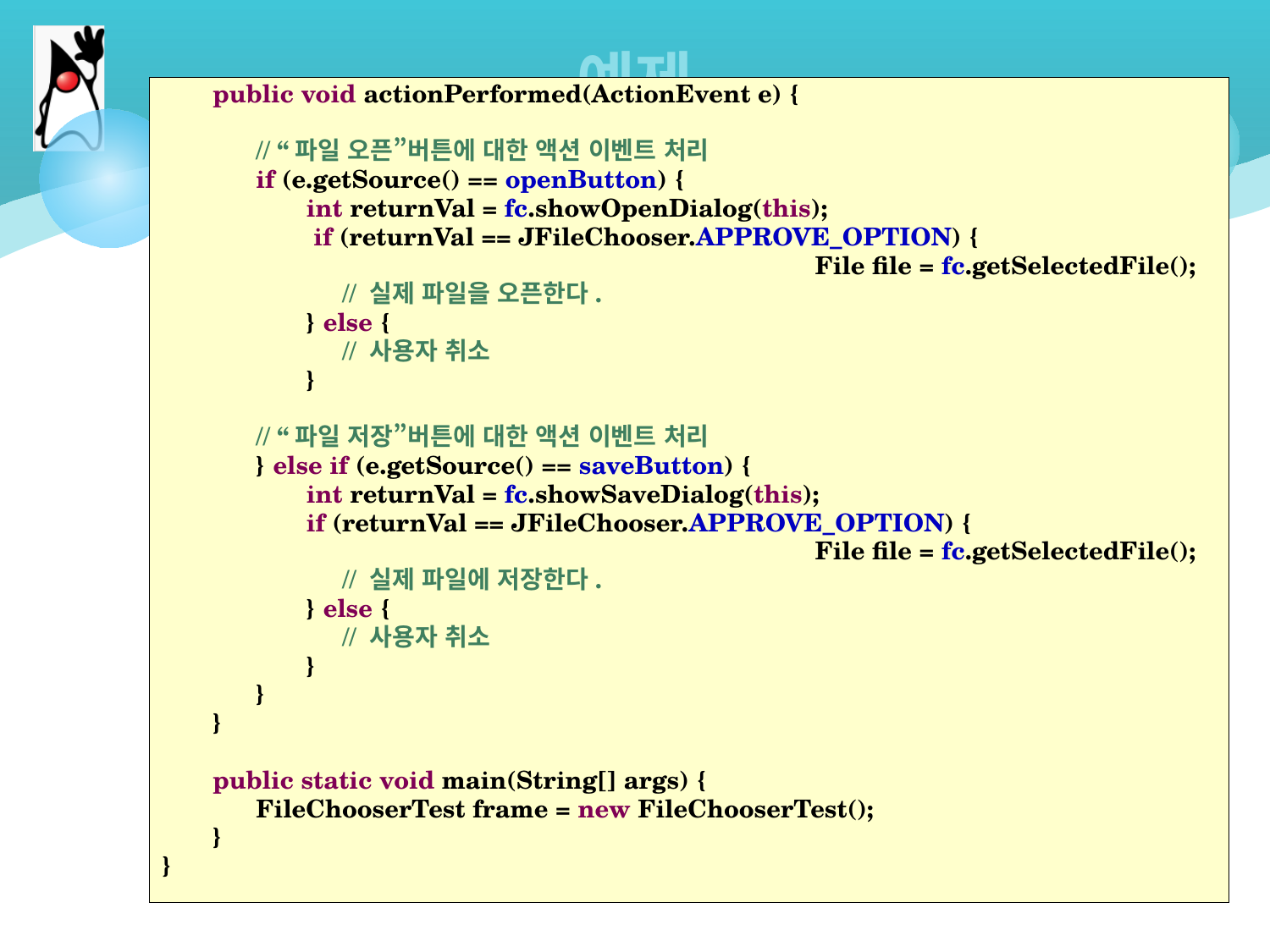

# 예제
       public void actionPerformed(ActionEvent e) {

             // “파일 오픈”버튼에 대한 액션 이벤트 처리
             if (e.getSource() == openButton) {
                    int returnVal = fc.showOpenDialog(this);
                     if (returnVal == JFileChooser.APPROVE_OPTION) {
						File file = fc.getSelectedFile();
                         // 실제 파일을 오픈한다.
                    } else {
                         // 사용자 취소
                    }

             // “파일 저장”버튼에 대한 액션 이벤트 처리
             } else if (e.getSource() == saveButton) {
                    int returnVal = fc.showSaveDialog(this);
                    if (returnVal == JFileChooser.APPROVE_OPTION) {
 						File file = fc.getSelectedFile();
                         // 실제 파일에 저장한다.
                    } else {
                         // 사용자 취소
                    }
             }
       }

       public static void main(String[] args) {
             FileChooserTest frame = new FileChooserTest();
       }
}